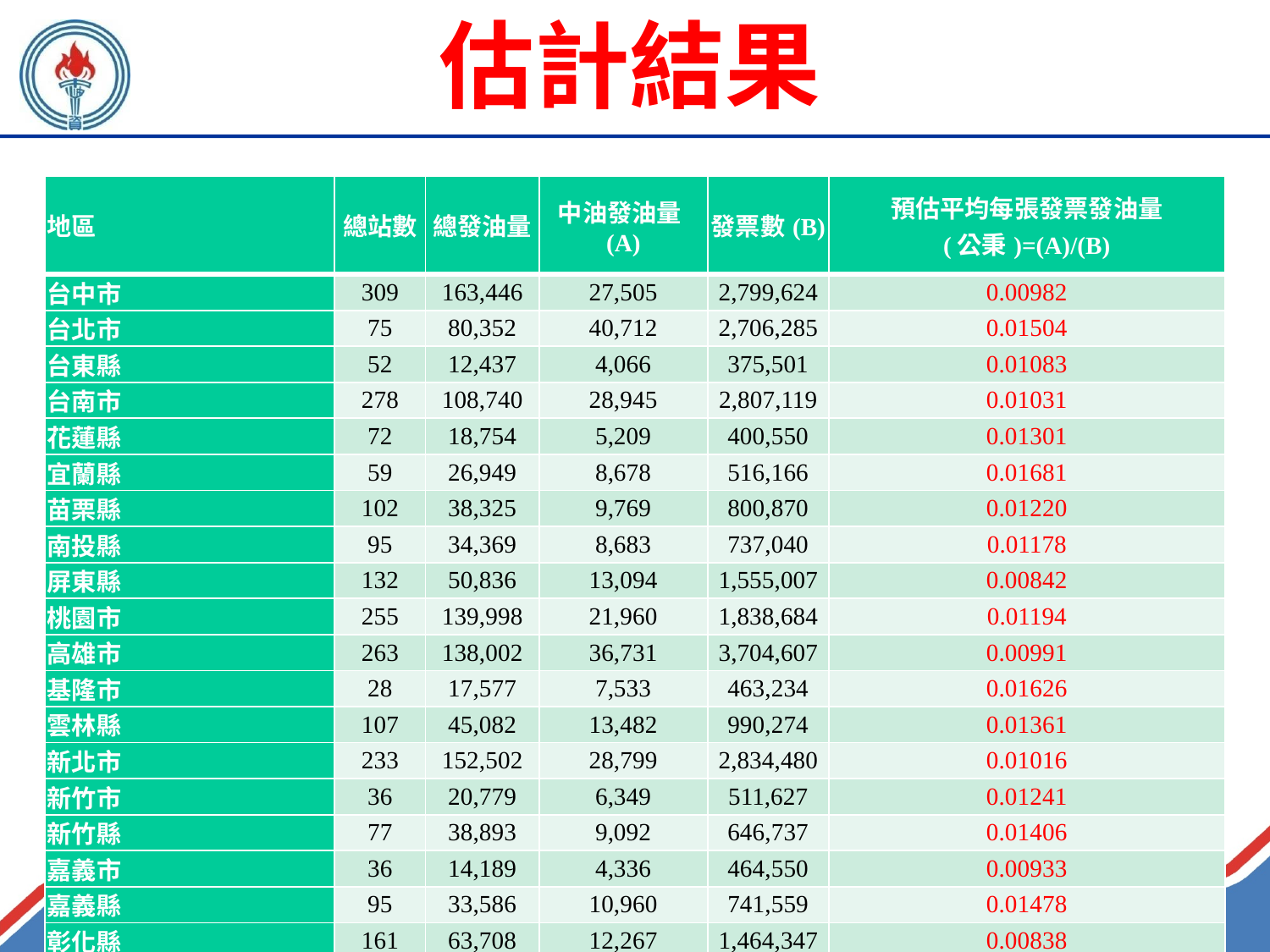

估計結果

| 地區 | 總站數 | 總發油量 | 中油發油量(A) | 發票數(B) | 預估平均每張發票發油量 (公秉)=(A)/(B) |
| --- | --- | --- | --- | --- | --- |
| 台中市 | 309 | 163,446 | 27,505 | 2,799,624 | 0.00982 |
| 台北市 | 75 | 80,352 | 40,712 | 2,706,285 | 0.01504 |
| 台東縣 | 52 | 12,437 | 4,066 | 375,501 | 0.01083 |
| 台南市 | 278 | 108,740 | 28,945 | 2,807,119 | 0.01031 |
| 花蓮縣 | 72 | 18,754 | 5,209 | 400,550 | 0.01301 |
| 宜蘭縣 | 59 | 26,949 | 8,678 | 516,166 | 0.01681 |
| 苗栗縣 | 102 | 38,325 | 9,769 | 800,870 | 0.01220 |
| 南投縣 | 95 | 34,369 | 8,683 | 737,040 | 0.01178 |
| 屏東縣 | 132 | 50,836 | 13,094 | 1,555,007 | 0.00842 |
| 桃園市 | 255 | 139,998 | 21,960 | 1,838,684 | 0.01194 |
| 高雄市 | 263 | 138,002 | 36,731 | 3,704,607 | 0.00991 |
| 基隆市 | 28 | 17,577 | 7,533 | 463,234 | 0.01626 |
| 雲林縣 | 107 | 45,082 | 13,482 | 990,274 | 0.01361 |
| 新北市 | 233 | 152,502 | 28,799 | 2,834,480 | 0.01016 |
| 新竹市 | 36 | 20,779 | 6,349 | 511,627 | 0.01241 |
| 新竹縣 | 77 | 38,893 | 9,092 | 646,737 | 0.01406 |
| 嘉義市 | 36 | 14,189 | 4,336 | 464,550 | 0.00933 |
| 嘉義縣 | 95 | 33,586 | 10,960 | 741,559 | 0.01478 |
| 彰化縣 | 161 | 63,708 | 12,267 | 1,464,347 | 0.00838 |
| 澎湖縣 | 14 | 3,034 | 1,517 | 81,736 | 0.01856 |
12